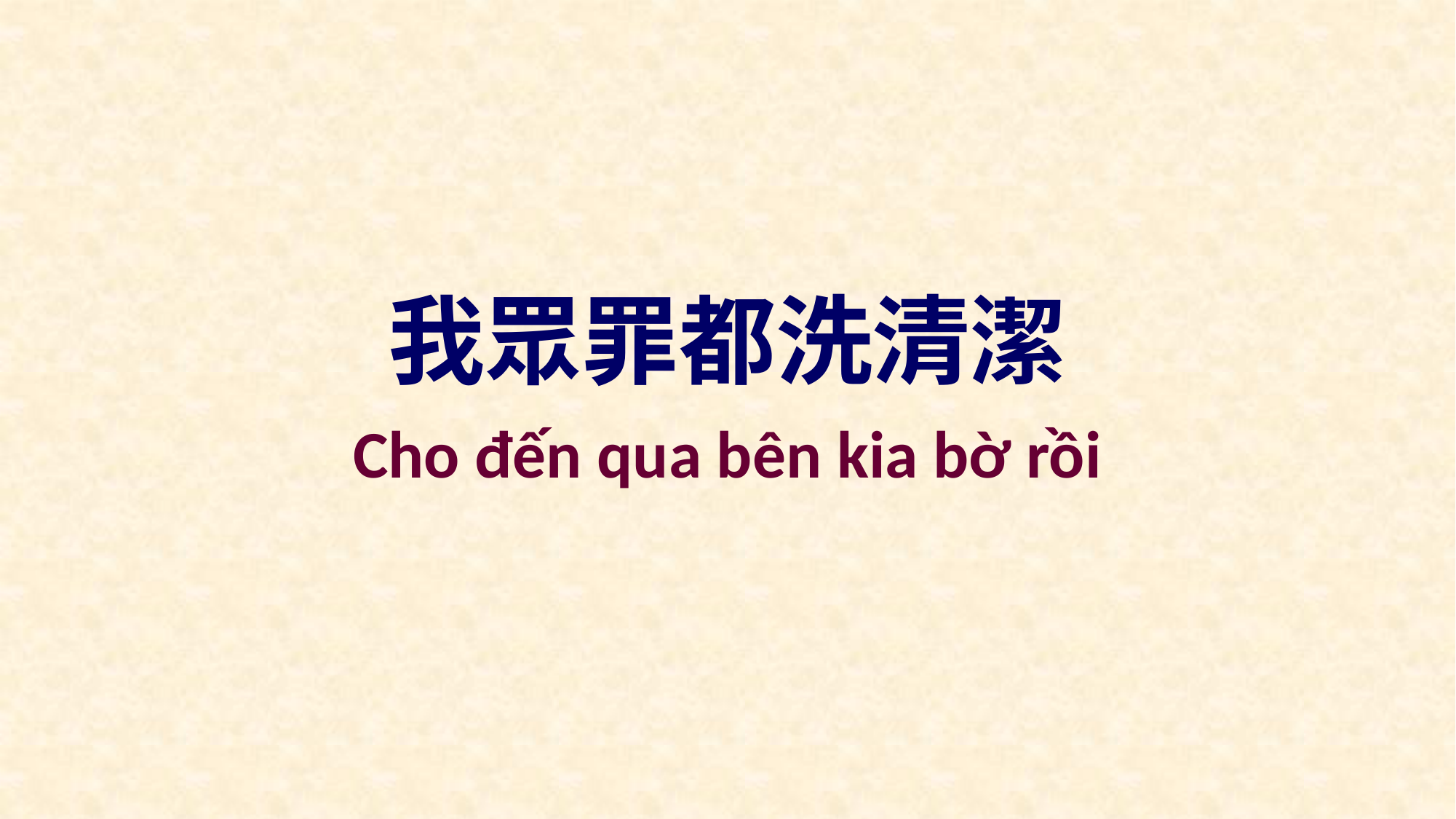

我眾罪都洗清潔
Cho đến qua bên kia bờ rồi